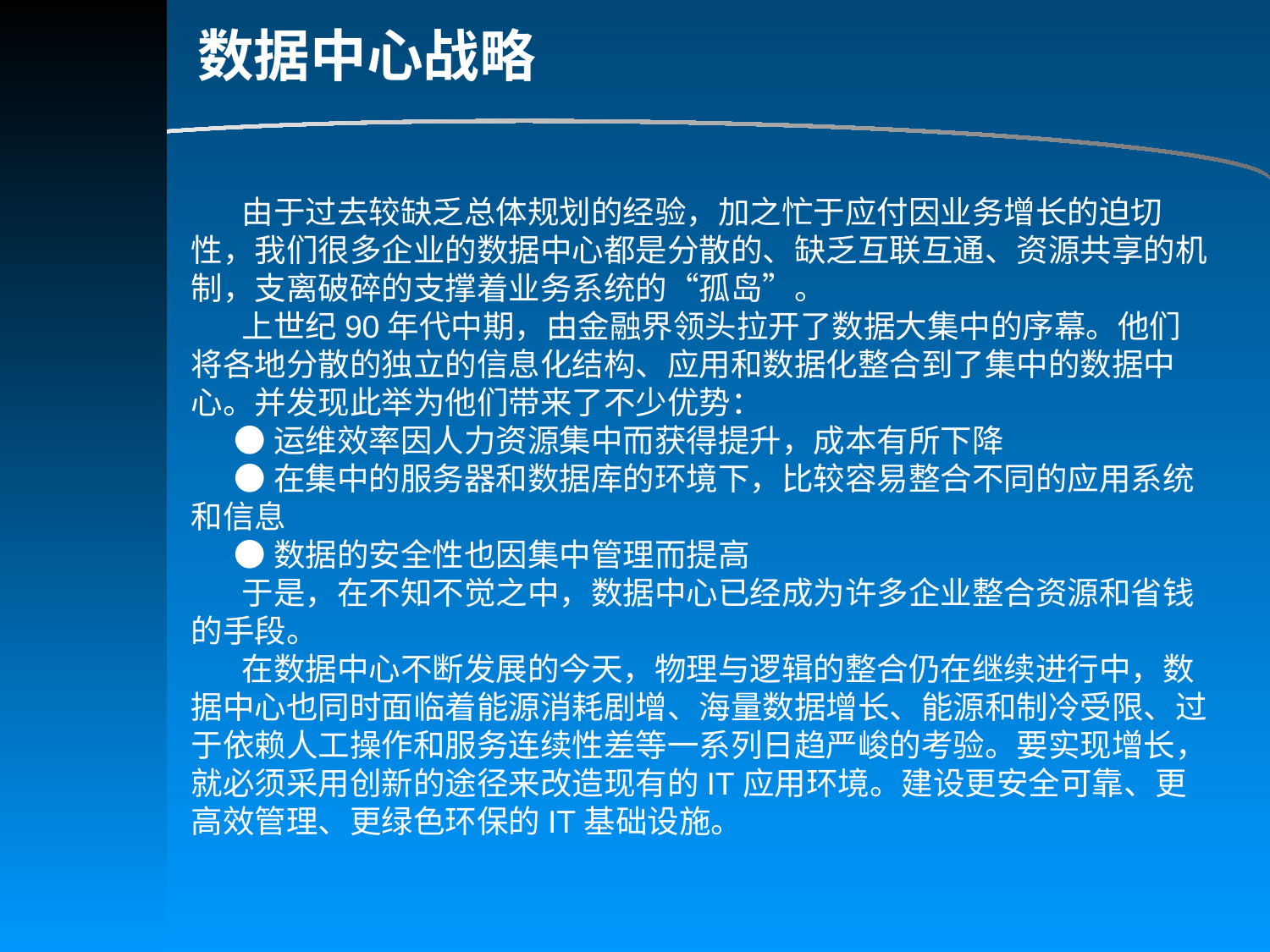

数据中心战略

      由于过去较缺乏总体规划的经验，加之忙于应付因业务增长的迫切性，我们很多企业的数据中心都是分散的、缺乏互联互通、资源共享的机制，支离破碎的支撑着业务系统的“孤岛”。
      上世纪90年代中期，由金融界领头拉开了数据大集中的序幕。他们将各地分散的独立的信息化结构、应用和数据化整合到了集中的数据中心。并发现此举为他们带来了不少优势：
      ●运维效率因人力资源集中而获得提升，成本有所下降
      ●在集中的服务器和数据库的环境下，比较容易整合不同的应用系统和信息
      ●数据的安全性也因集中管理而提高
      于是，在不知不觉之中，数据中心已经成为许多企业整合资源和省钱的手段。
      在数据中心不断发展的今天，物理与逻辑的整合仍在继续进行中，数据中心也同时面临着能源消耗剧增、海量数据增长、能源和制冷受限、过于依赖人工操作和服务连续性差等一系列日趋严峻的考验。要实现增长，就必须采用创新的途径来改造现有的IT应用环境。建设更安全可靠、更高效管理、更绿色环保的IT基础设施。